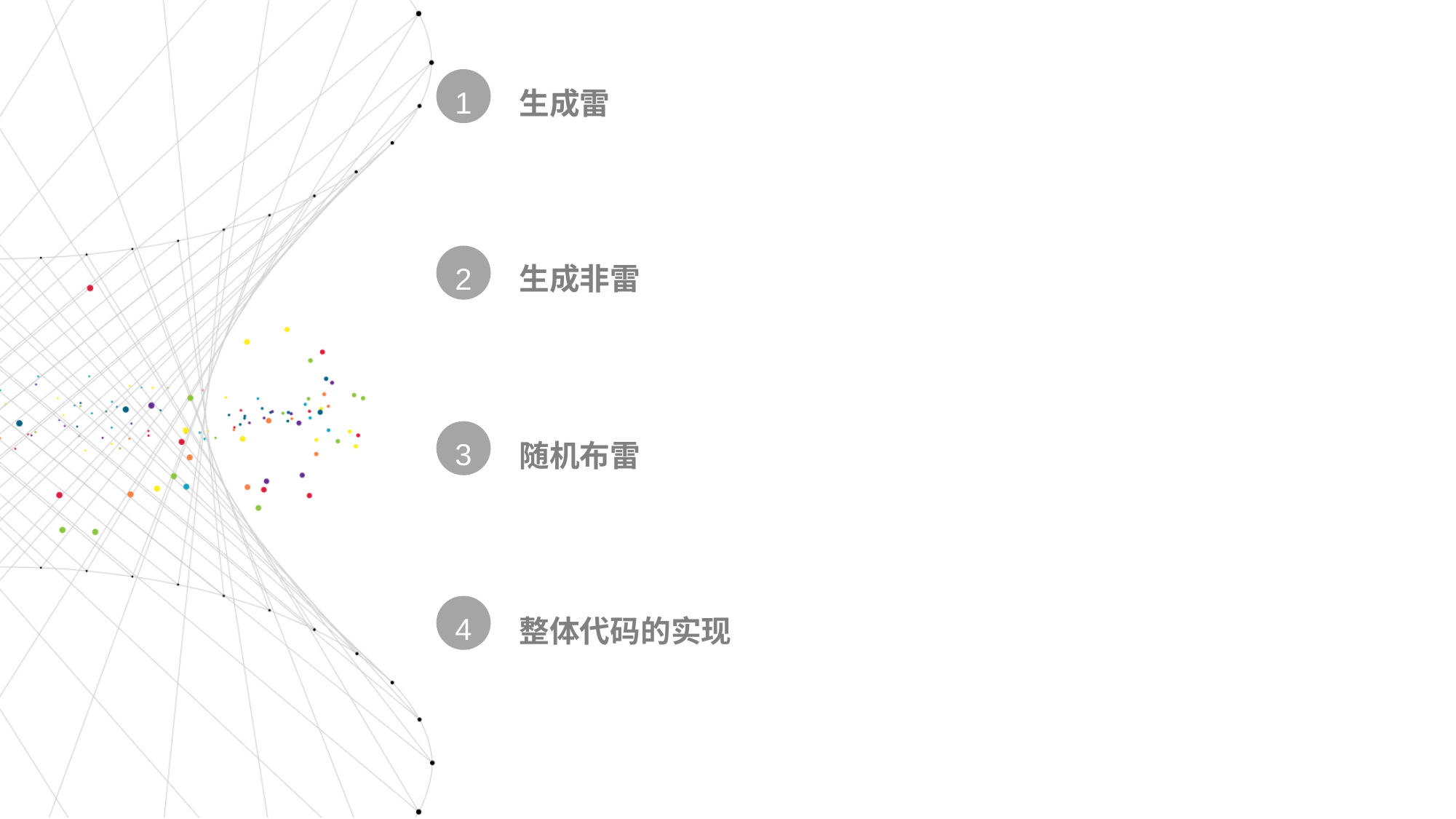

生成雷
1
生成非雷
2
随机布雷
3
整体代码的实现
4